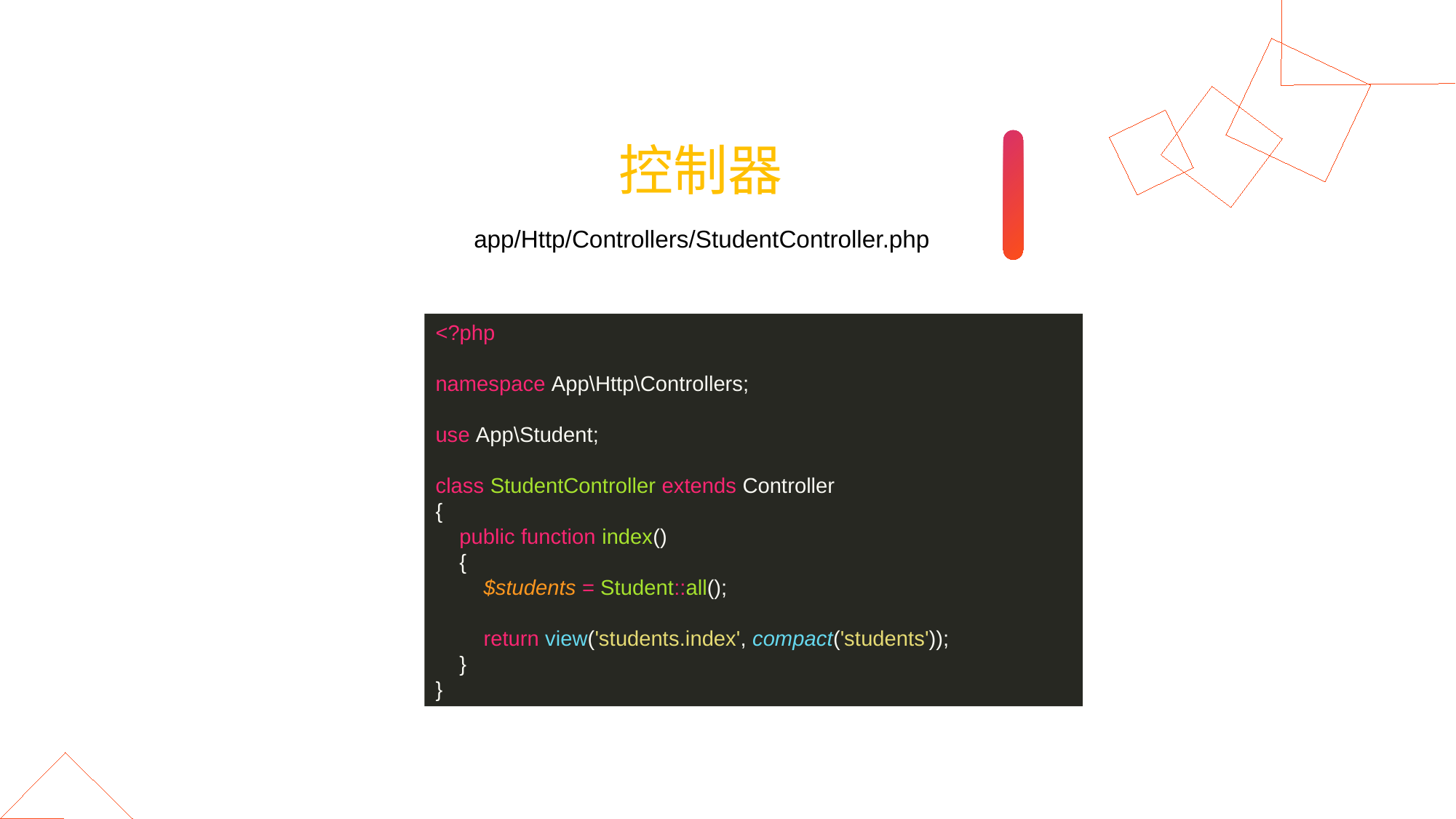

控制器
app/Http/Controllers/StudentController.php
<?php
namespace App\Http\Controllers;
use App\Student;
class StudentController extends Controller
{
    public function index()
    {
        $students = Student::all();
        return view('students.index', compact('students'));
    }
}